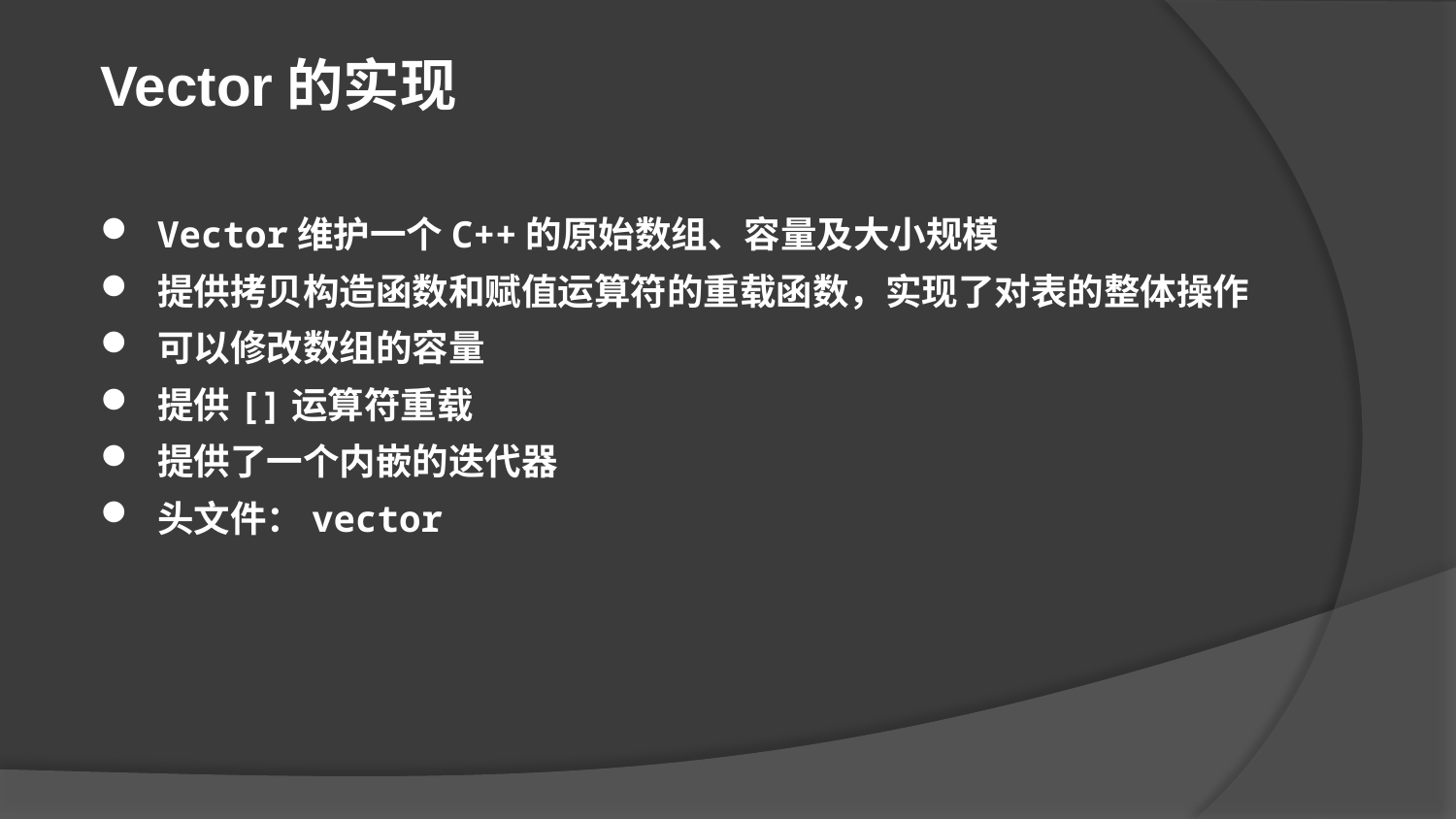

Vector的实现
Vector维护一个C++的原始数组、容量及大小规模
提供拷贝构造函数和赋值运算符的重载函数，实现了对表的整体操作
可以修改数组的容量
提供[]运算符重载
提供了一个内嵌的迭代器
头文件：vector